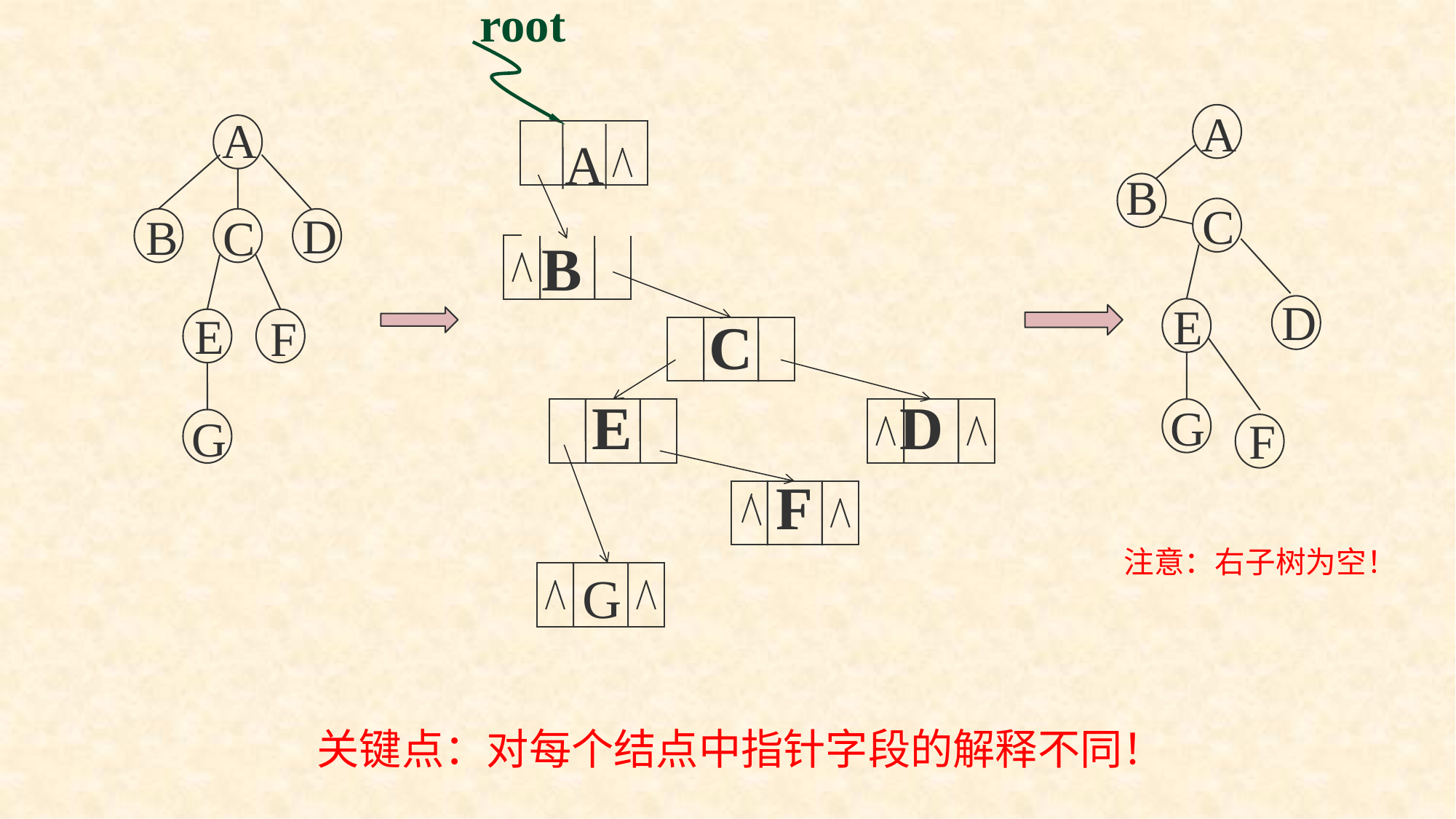

root

A

B

C

D
E

G

F

A

D
B
C

E
F

G

A

          A
B
          C
   E                D
              F

注意：右子树为空！
G
关键点：对每个结点中指针字段的解释不同！